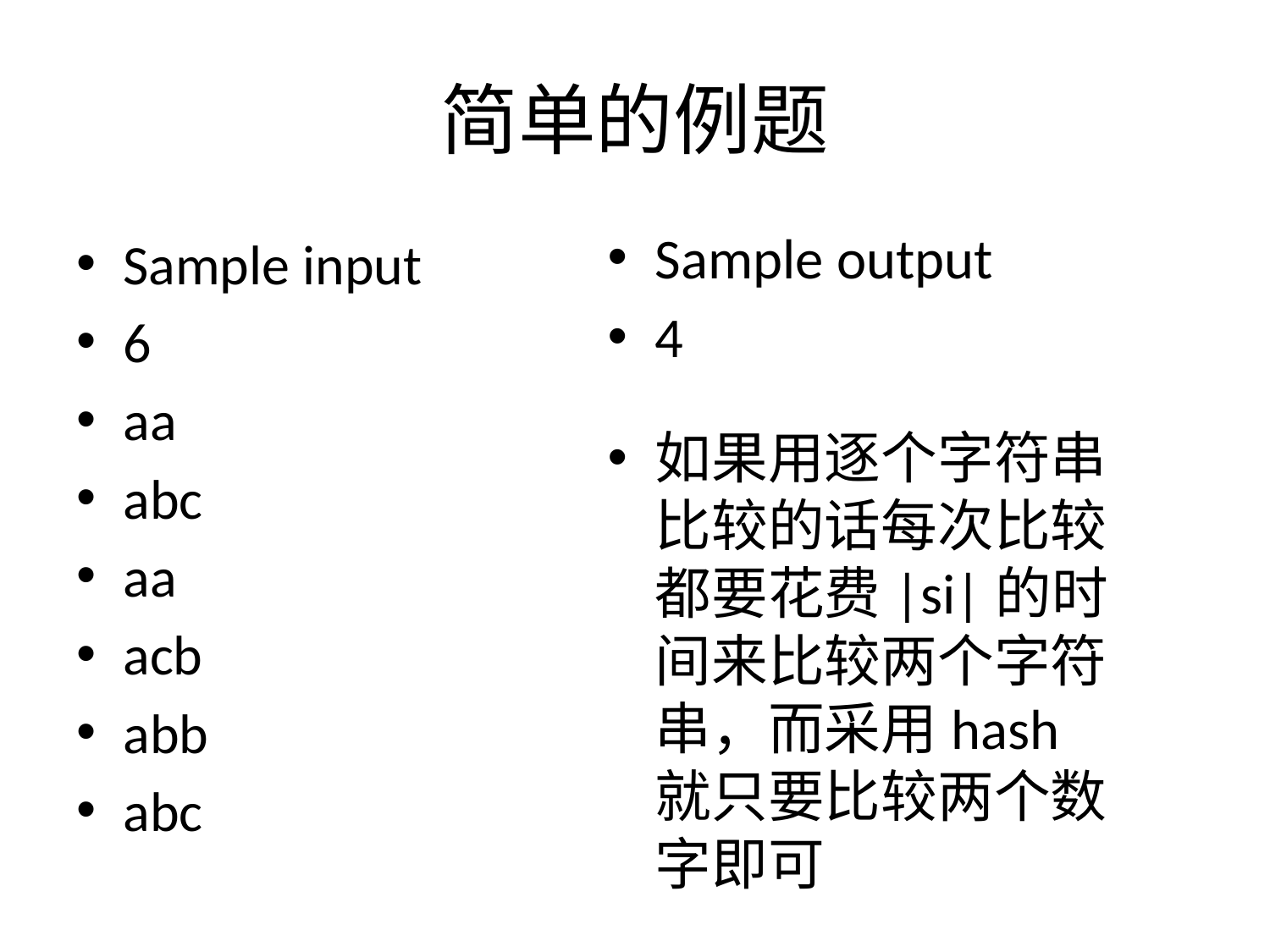

# 简单的例题
Sample output
4
Sample input
6
aa
abc
aa
acb
abb
abc
如果用逐个字符串比较的话每次比较都要花费|si|的时间来比较两个字符串，而采用hash就只要比较两个数字即可